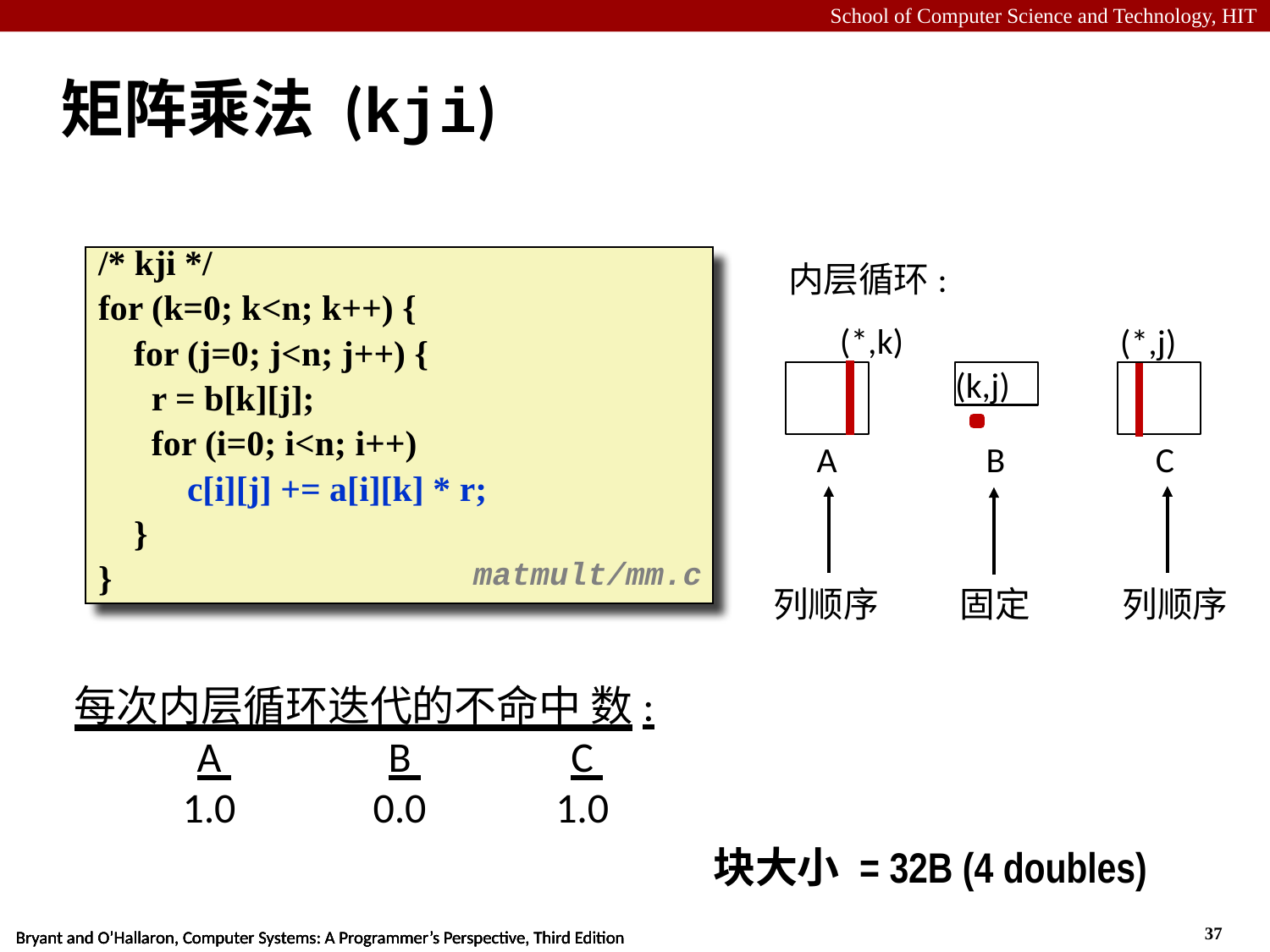

37
# 矩阵乘法 (kji)
内层循环:  (*,k)
/* kji */
for (k=0; k<n; k++) {
    for (j=0; j<n; j++) {
      r = b[k][j];
      for (i=0; i<n; i++)
          c[i][j] += a[i][k] * r;
    }
}
(*,j)

(k,j)

A
B
C

matmult/mm.c
固定
列顺序
列顺序
每次内层循环迭代的不命中 数:
A  1.0
B  0.0
C  1.0
块大小 = 32B (4 doubles)